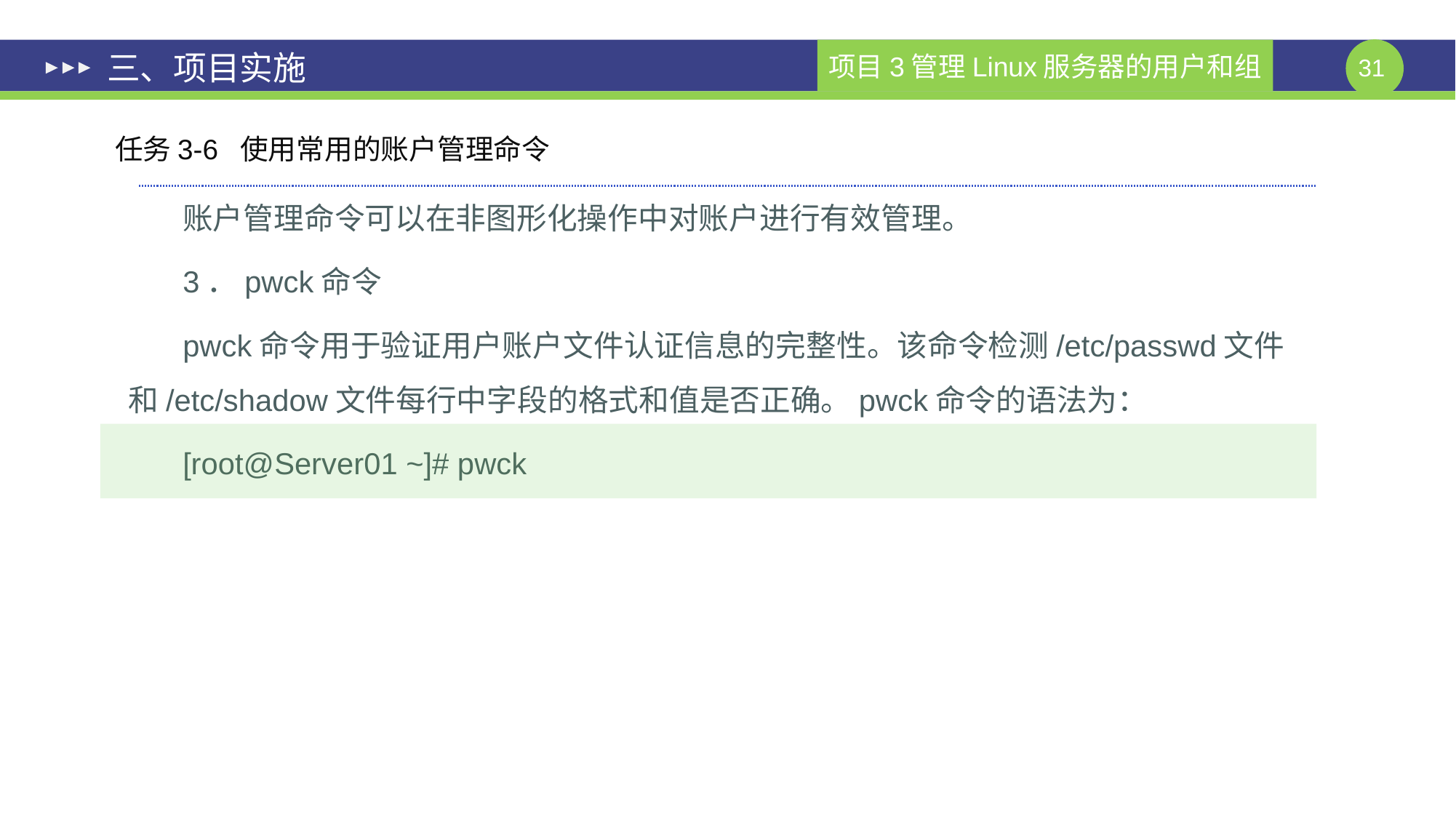

# 三、项目实施
任务3-6  使用常用的账户管理命令
账户管理命令可以在非图形化操作中对账户进行有效管理。
3．pwck命令
pwck命令用于验证用户账户文件认证信息的完整性。该命令检测/etc/passwd文件和/etc/shadow文件每行中字段的格式和值是否正确。pwck命令的语法为：
[root@Server01 ~]# pwck